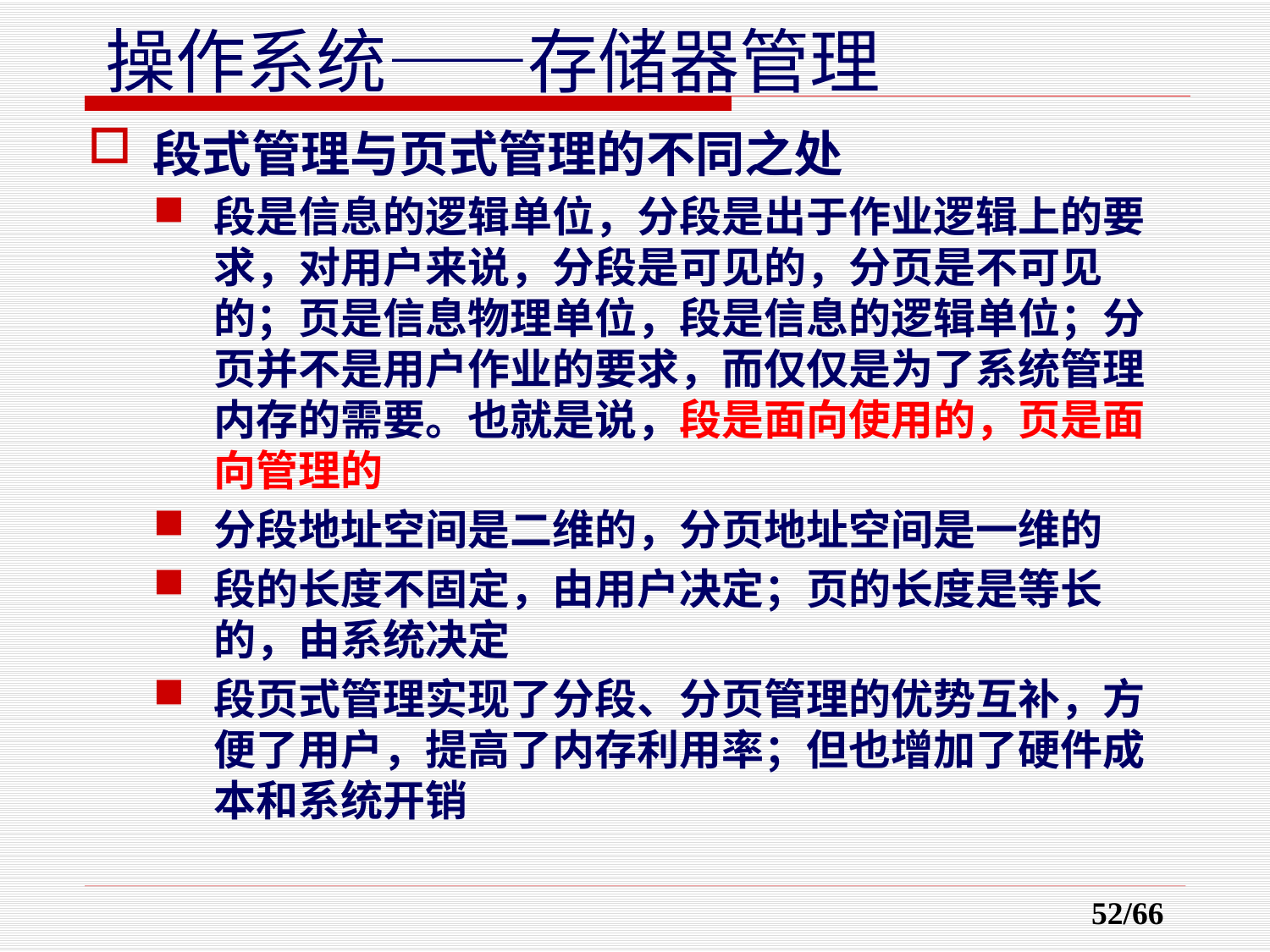

段式管理与页式管理的不同之处
段是信息的逻辑单位，分段是出于作业逻辑上的要求，对用户来说，分段是可见的，分页是不可见的；页是信息物理单位，段是信息的逻辑单位；分页并不是用户作业的要求，而仅仅是为了系统管理内存的需要。也就是说，段是面向使用的，页是面向管理的
分段地址空间是二维的，分页地址空间是一维的
段的长度不固定，由用户决定；页的长度是等长的，由系统决定
段页式管理实现了分段、分页管理的优势互补，方便了用户，提高了内存利用率；但也增加了硬件成本和系统开销